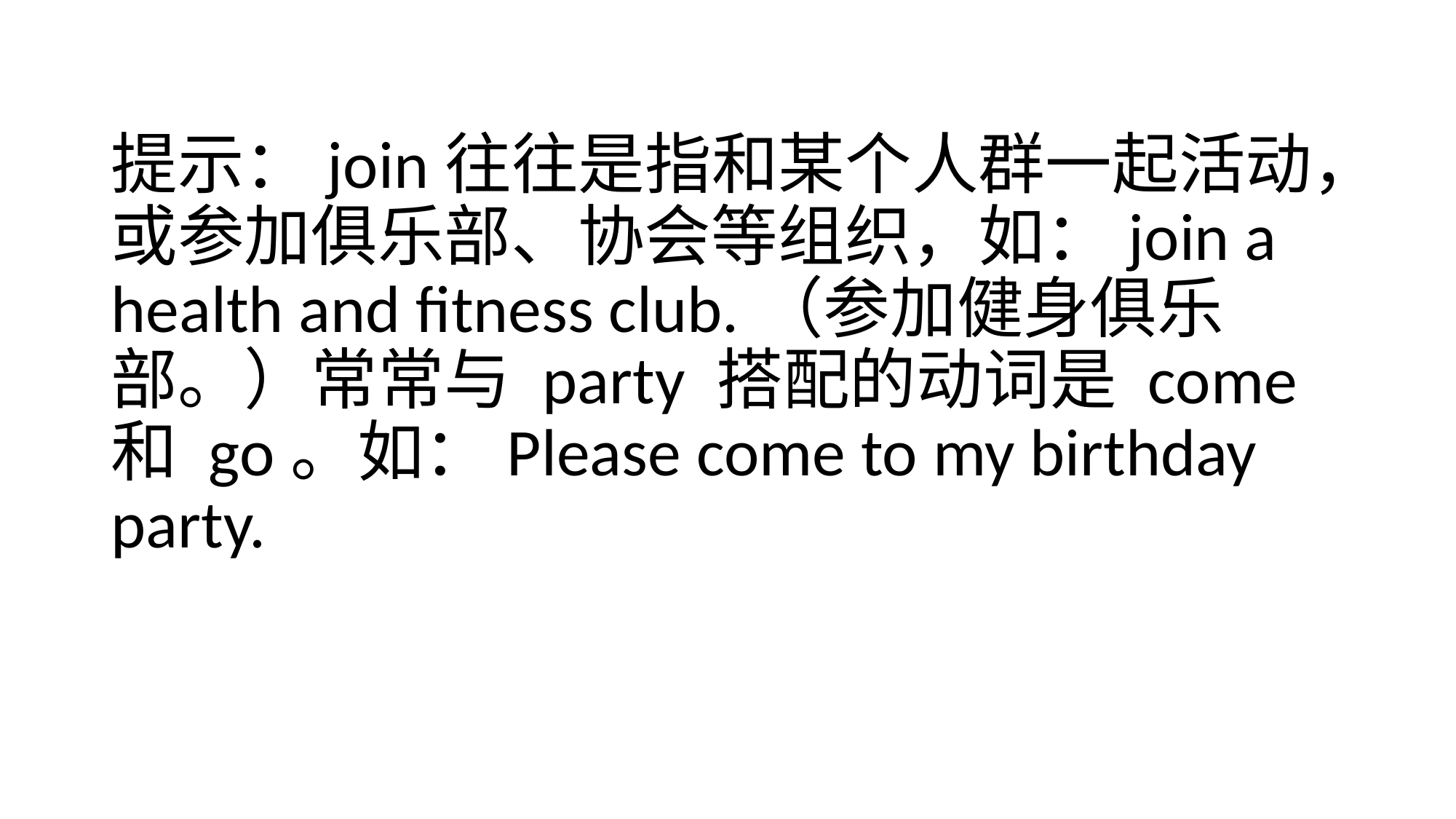

# 提示：join往往是指和某个人群一起活动，或参加俱乐部、协会等组织，如：join a health and fitness club.（参加健身俱乐部。）常常与 party 搭配的动词是 come 和 go。如：Please come to my birthday party.